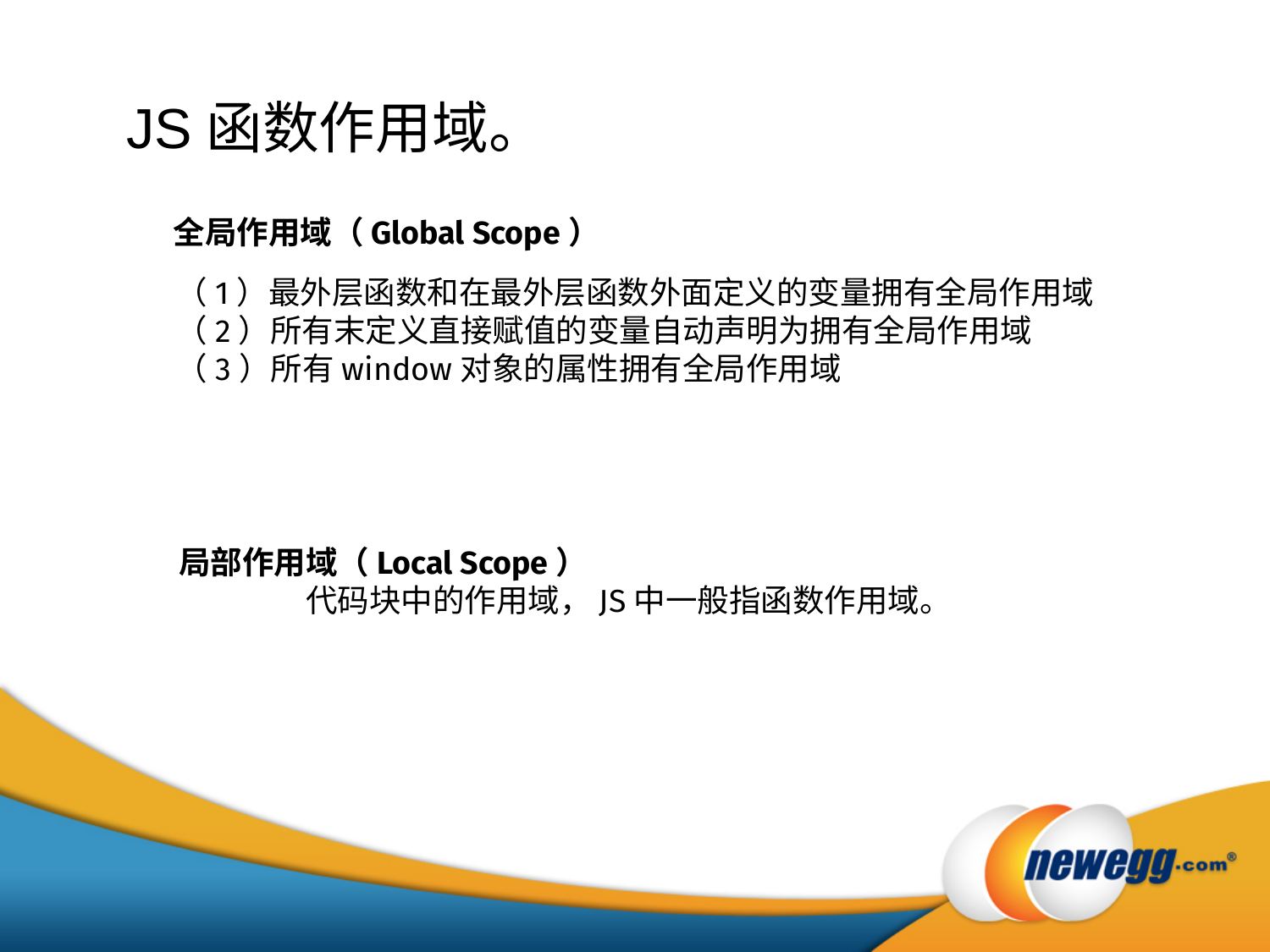

JS函数作用域。

全局作用域（Global Scope）
（1）最外层函数和在最外层函数外面定义的变量拥有全局作用域
（2）所有末定义直接赋值的变量自动声明为拥有全局作用域
（3）所有window对象的属性拥有全局作用域
局部作用域（Local Scope）
	代码块中的作用域，JS中一般指函数作用域。